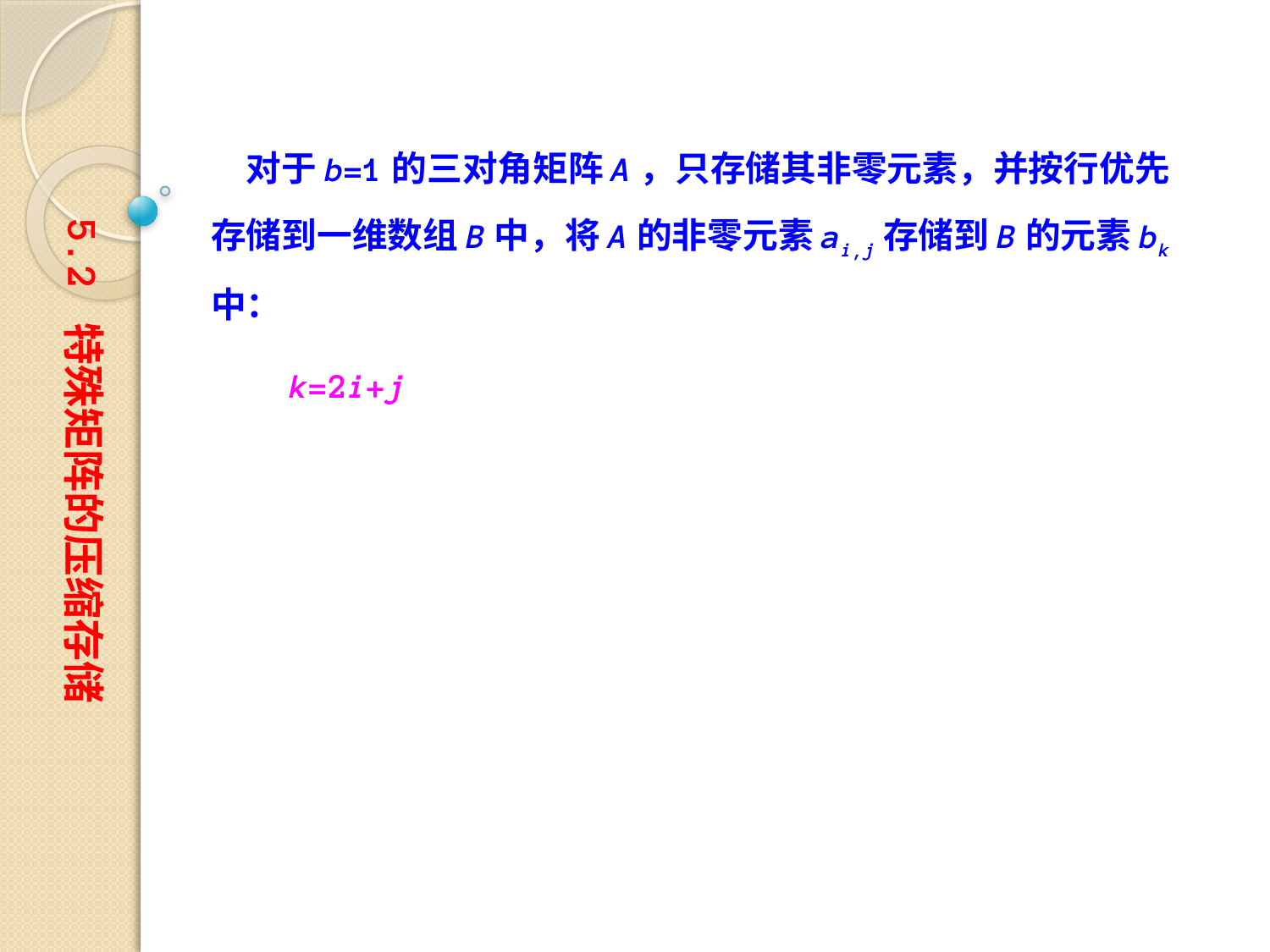

对于b=1的三对角矩阵A，只存储其非零元素，并按行优先存储到一维数组B中，将A的非零元素ai,j存储到B的元素bk中：
　　k=2i+j
5.2 特殊矩阵的压缩存储